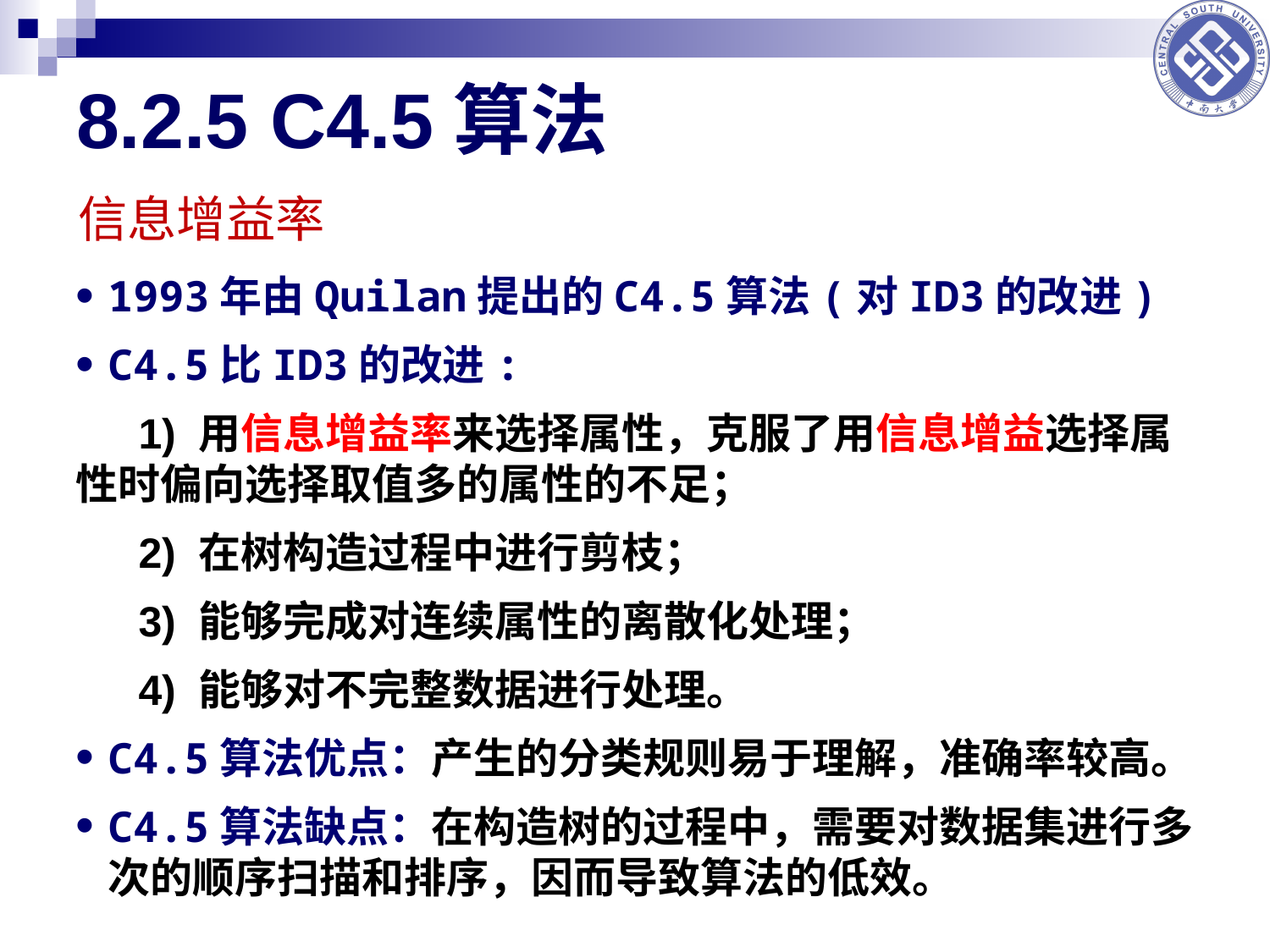

# 8.2.5 C4.5算法
信息增益率
1993年由Quilan提出的C4.5算法(对ID3的改进)
C4.5比ID3的改进:
1) 用信息增益率来选择属性，克服了用信息增益选择属性时偏向选择取值多的属性的不足；
2) 在树构造过程中进行剪枝；
3) 能够完成对连续属性的离散化处理；
4) 能够对不完整数据进行处理。
C4.5算法优点：产生的分类规则易于理解，准确率较高。
C4.5算法缺点：在构造树的过程中，需要对数据集进行多次的顺序扫描和排序，因而导致算法的低效。